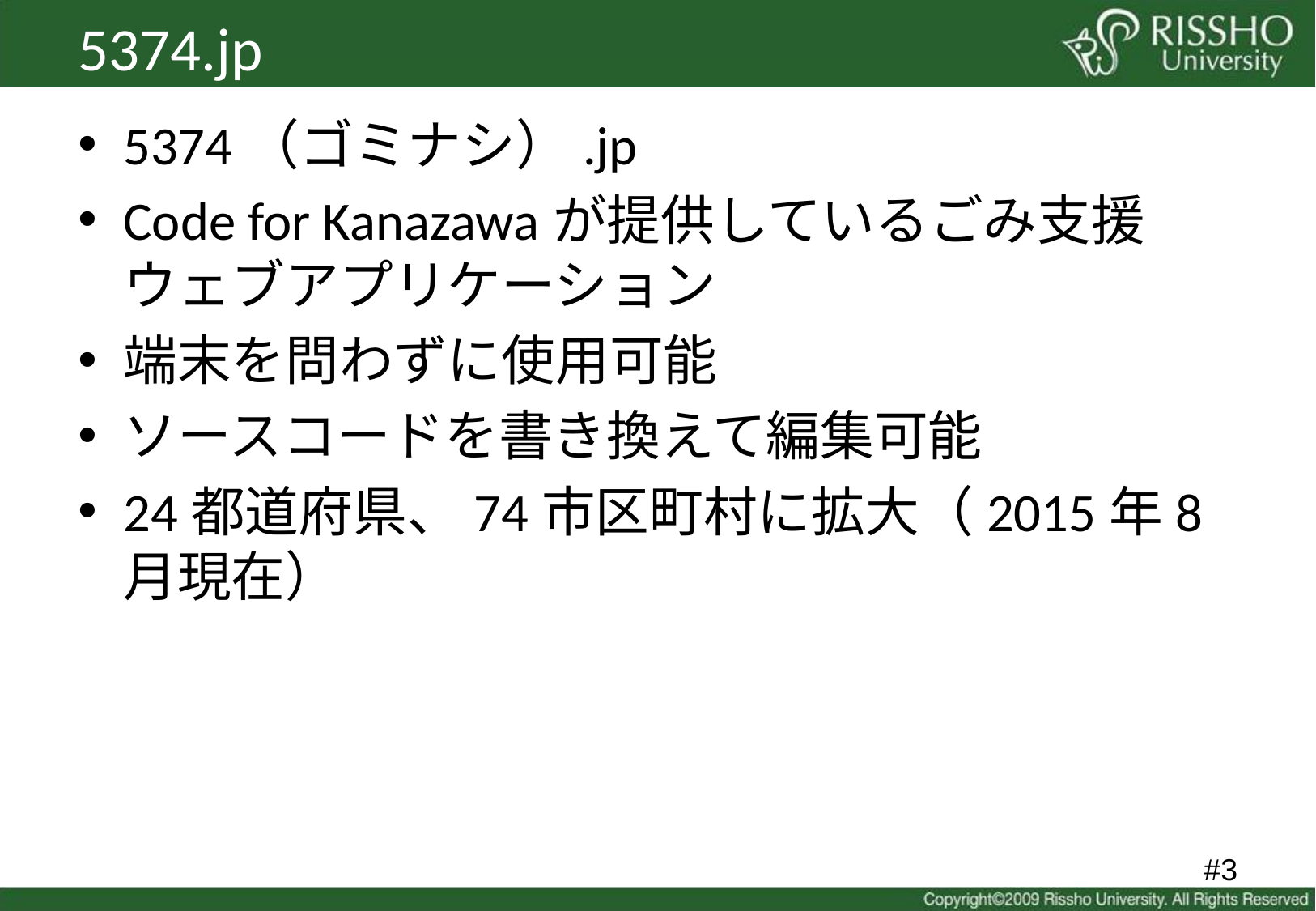

# 5374.jp
5374（ゴミナシ）.jp
Code for Kanazawaが提供しているごみ支援ウェブアプリケーション
端末を問わずに使用可能
ソースコードを書き換えて編集可能
24都道府県、74市区町村に拡大（2015年8月現在）